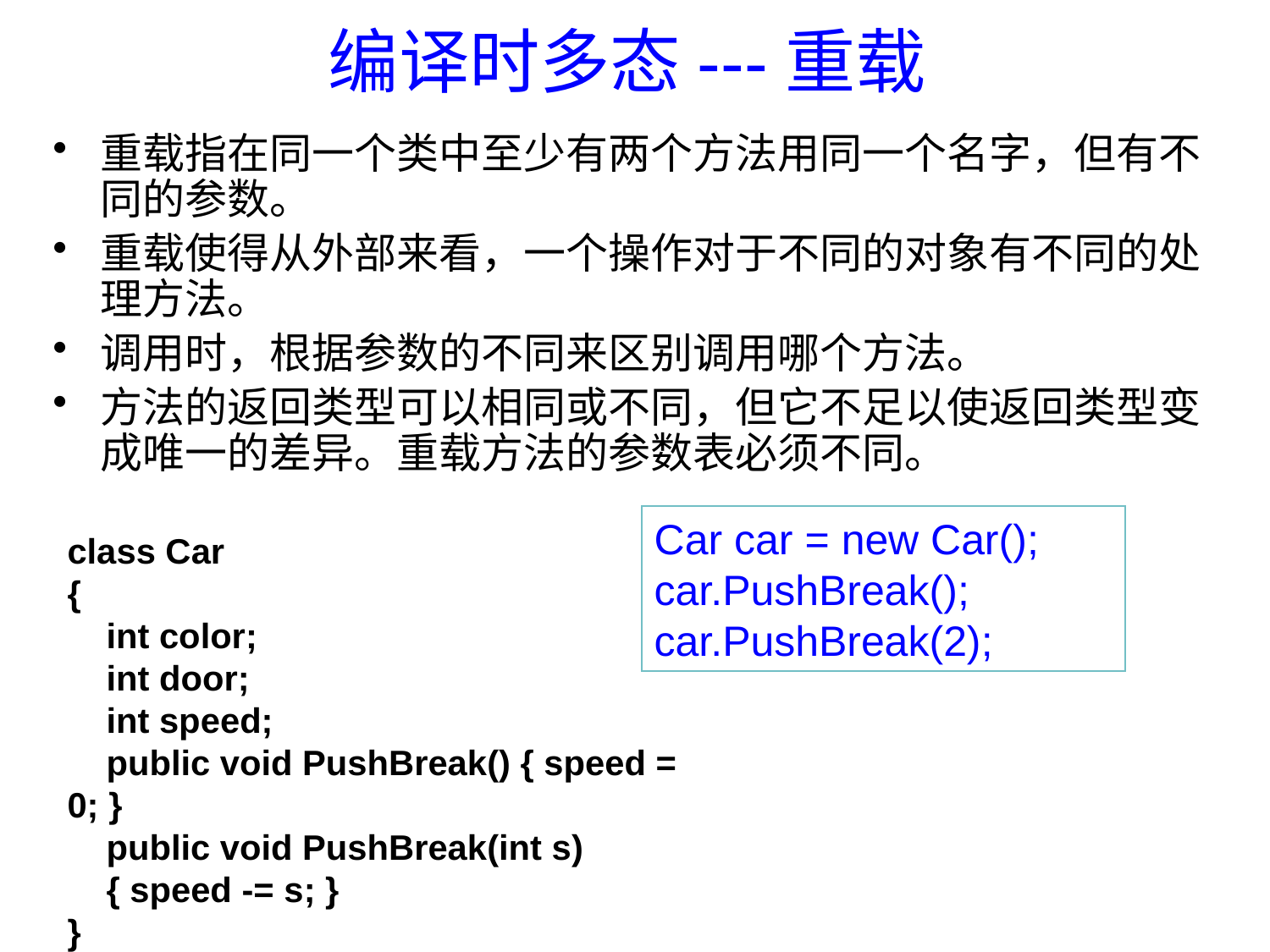

# 编译时多态---重载
重载指在同一个类中至少有两个方法用同一个名字，但有不同的参数。
重载使得从外部来看，一个操作对于不同的对象有不同的处理方法。
调用时，根据参数的不同来区别调用哪个方法。
方法的返回类型可以相同或不同，但它不足以使返回类型变成唯一的差异。重载方法的参数表必须不同。
Car car = new Car();
car.PushBreak();
car.PushBreak(2);
class Car
{
    int color;
    int door;
    int speed;
    public void PushBreak() { speed = 0; }
    public void PushBreak(int s)
    { speed -= s; }
}